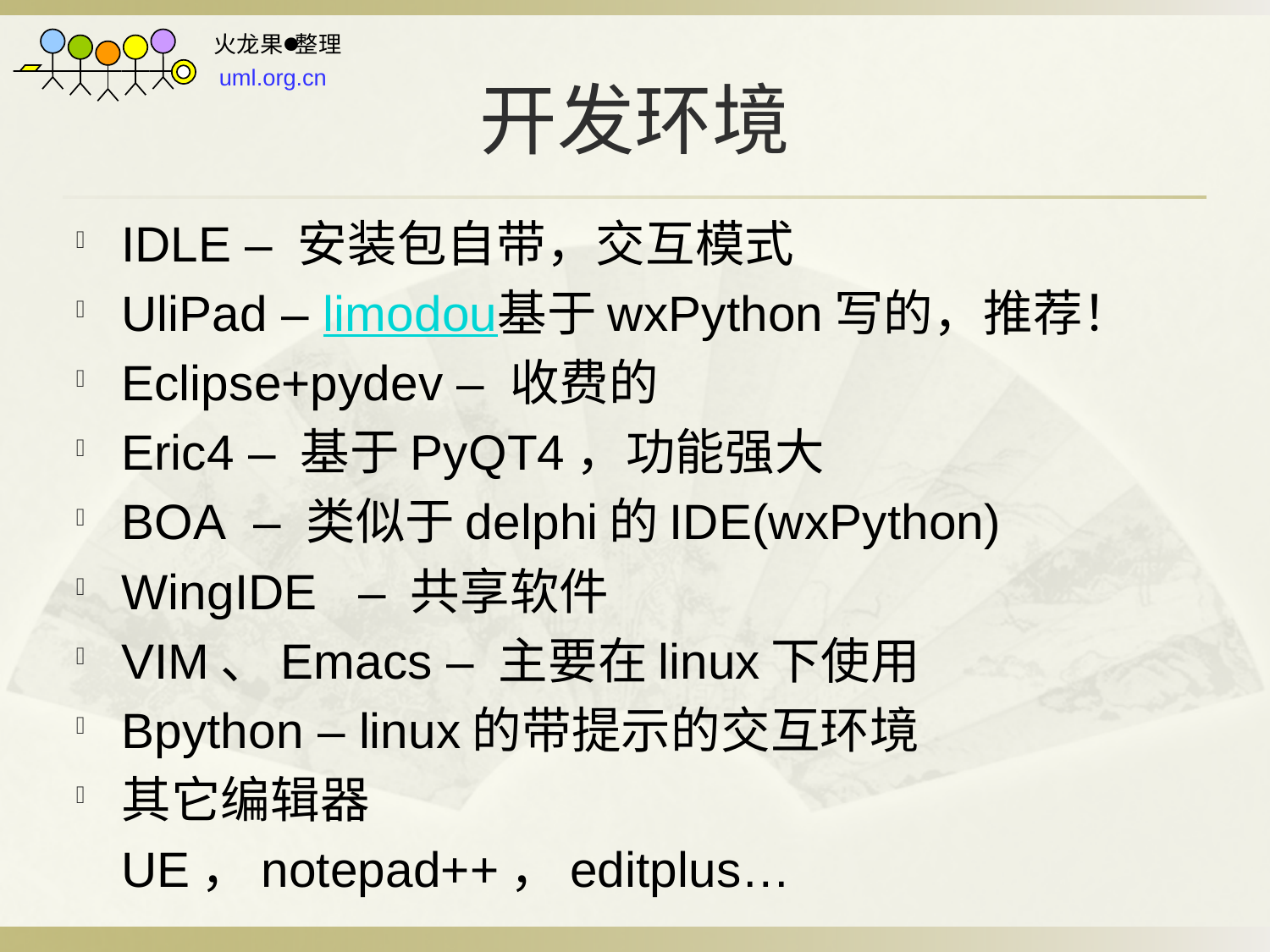

# 开发环境
IDLE – 安装包自带，交互模式
UliPad – limodou基于wxPython写的，推荐！
Eclipse+pydev – 收费的
Eric4 – 基于PyQT4，功能强大
BOA  – 类似于delphi的IDE(wxPython)
WingIDE	 – 共享软件
VIM、Emacs – 主要在linux下使用
Bpython – linux的带提示的交互环境
其它编辑器
		UE，notepad++，editplus…